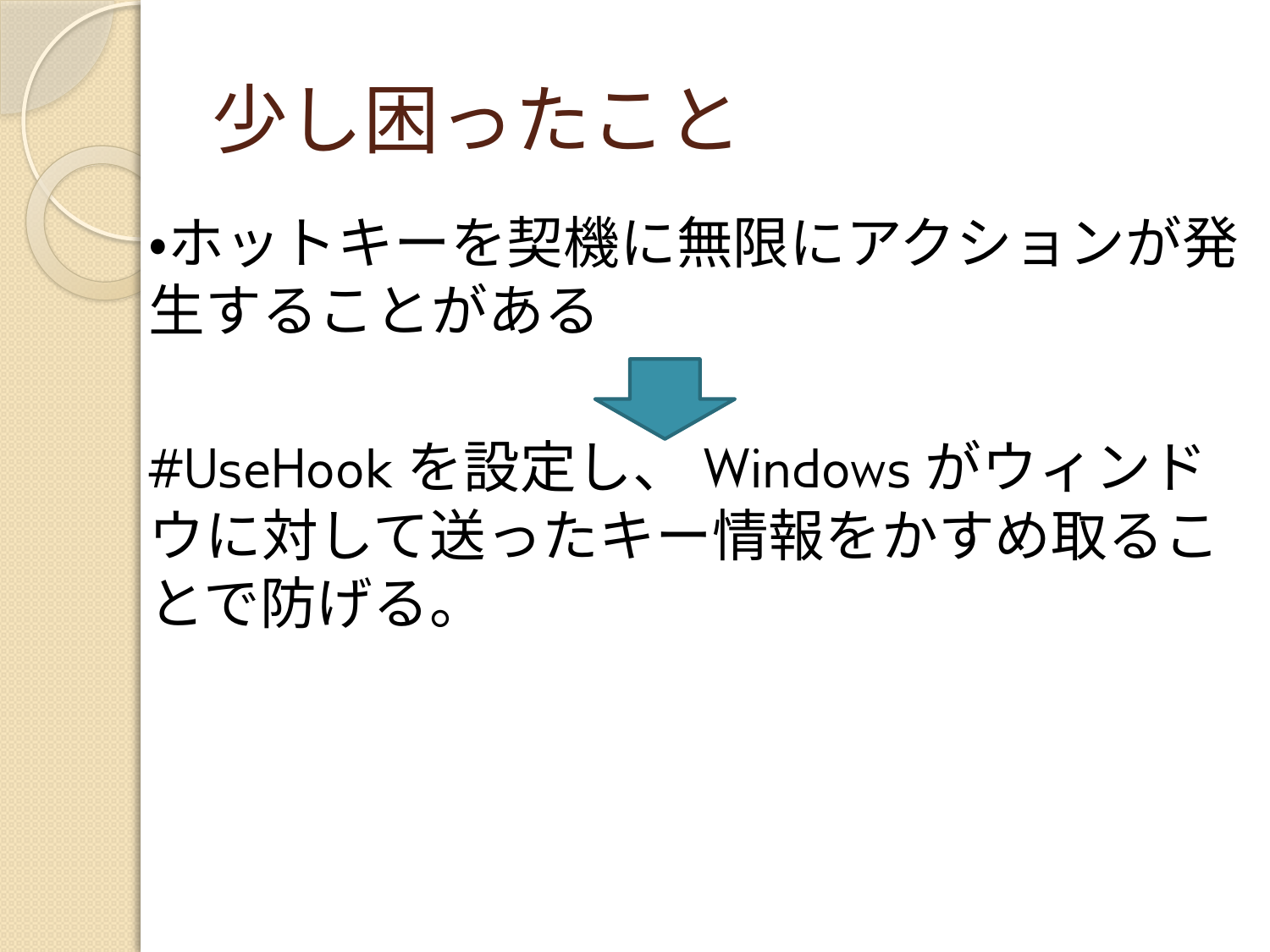

# 少し困ったこと
・ホットキーを契機に無限にアクションが発生することがある

#UseHookを設定し、Windowsがウィンドウに対して送ったキー情報をかすめ取ることで防げる。